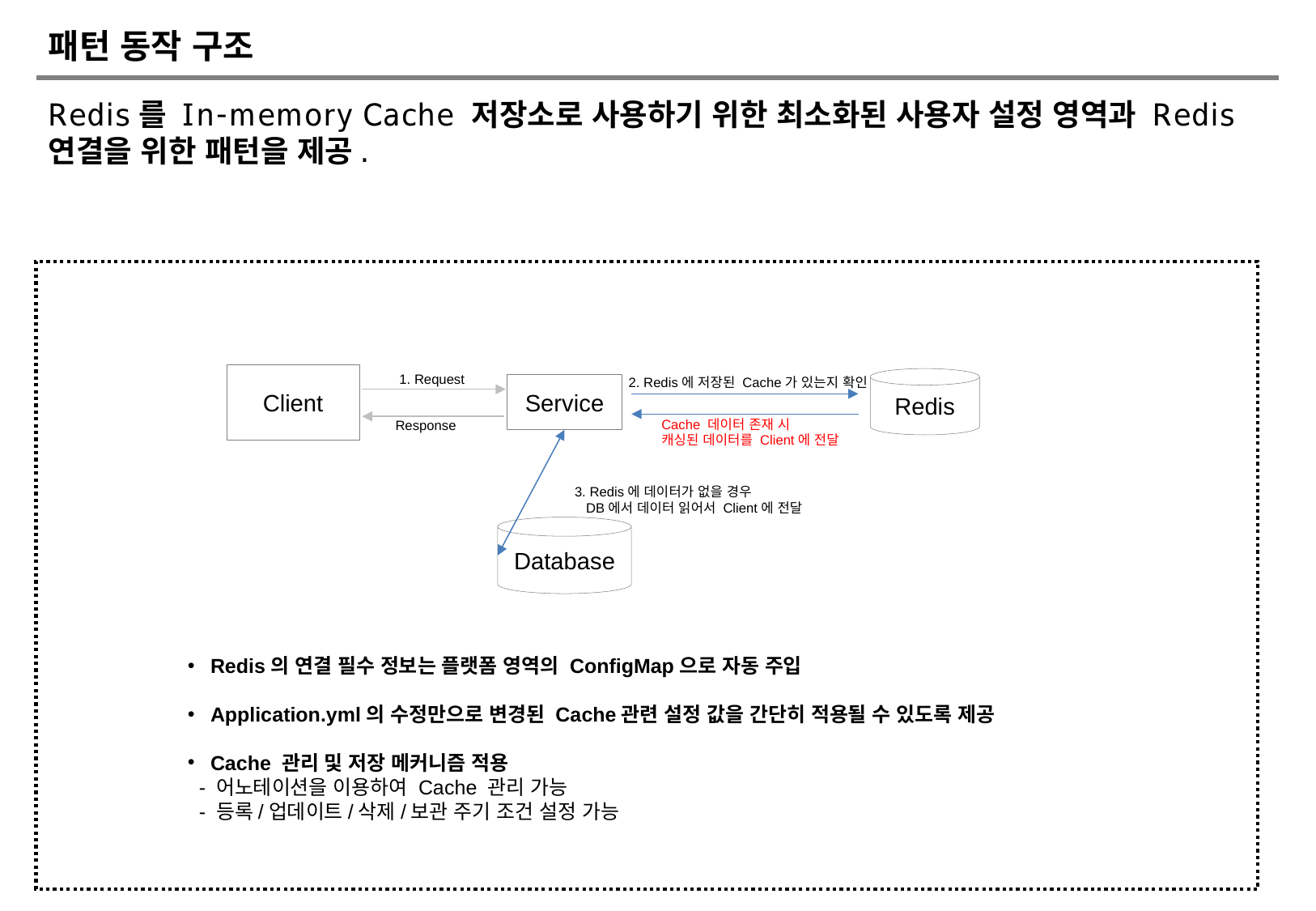

# 패턴 동작 구조
Redis를 In-memory Cache 저장소로 사용하기 위한 최소화된 사용자 설정 영역과 Redis 연결을 위한 패턴을 제공.

Client
1. Request
2. Redis에 저장된 Cache가 있는지 확인
Redis
Service
Cache 데이터 존재 시
캐싱된 데이터를 Client에 전달
Response
3. Redis에 데이터가 없을 경우
   DB에서 데이터 읽어서 Client에 전달
Database
Redis의 연결 필수 정보는 플랫폼 영역의 ConfigMap으로 자동 주입

Application.yml의 수정만으로 변경된 Cache관련 설정 값을 간단히 적용될 수 있도록 제공

Cache 관리 및 저장 메커니즘 적용
  - 어노테이션을 이용하여 Cache 관리 가능
  - 등록/업데이트/삭제/보관 주기 조건 설정 가능